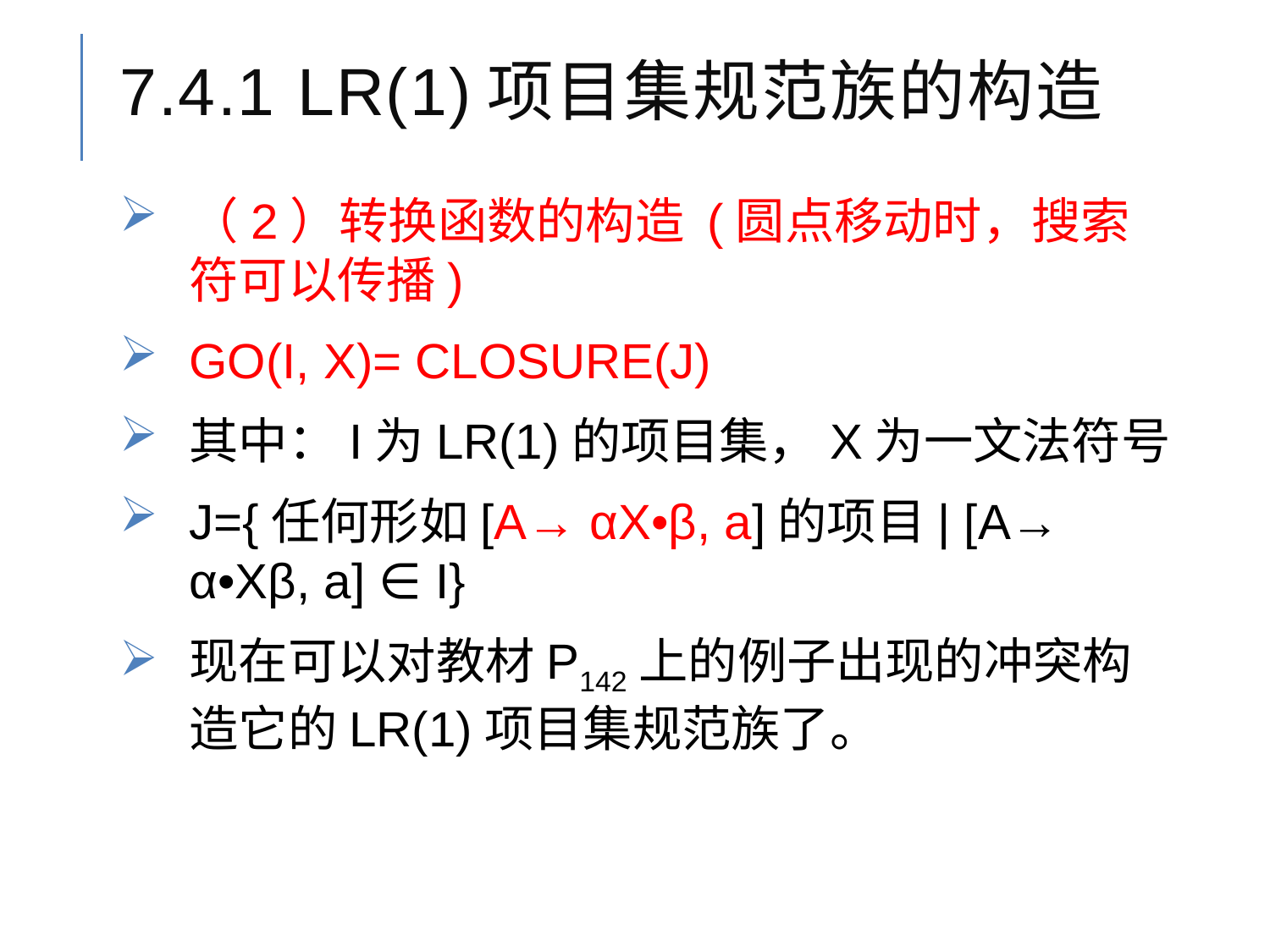

# 7.4.1 LR(1)项目集规范族的构造
（2）转换函数的构造 (圆点移动时，搜索符可以传播)
GO(I, X)= CLOSURE(J)
其中：I为LR(1)的项目集，X为一文法符号
J={任何形如[A→ αX•β, a]的项目| [A→ α•Xβ, a] ∈ I}
现在可以对教材P142上的例子出现的冲突构造它的LR(1)项目集规范族了。
71